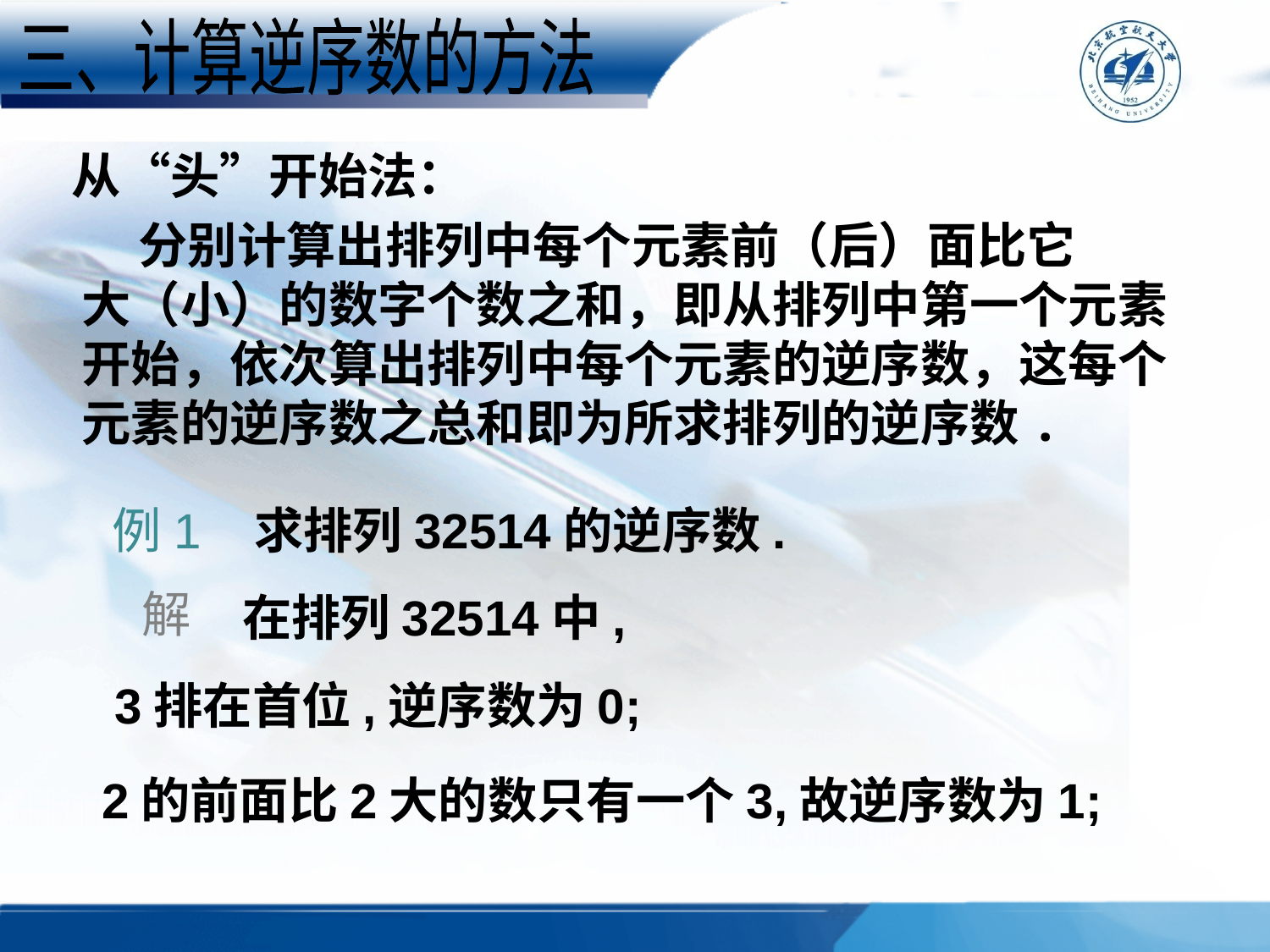

三、计算逆序数的方法
从“头”开始法：
    分别计算出排列中每个元素前（后）面比它
大（小）的数字个数之和，即从排列中第一个元素开始，依次算出排列中每个元素的逆序数，这每个元素的逆序数之总和即为所求排列的逆序数.
例1   求排列32514的逆序数.
解
在排列32514中,
3排在首位,逆序数为0;
2的前面比2大的数只有一个3,故逆序数为1;